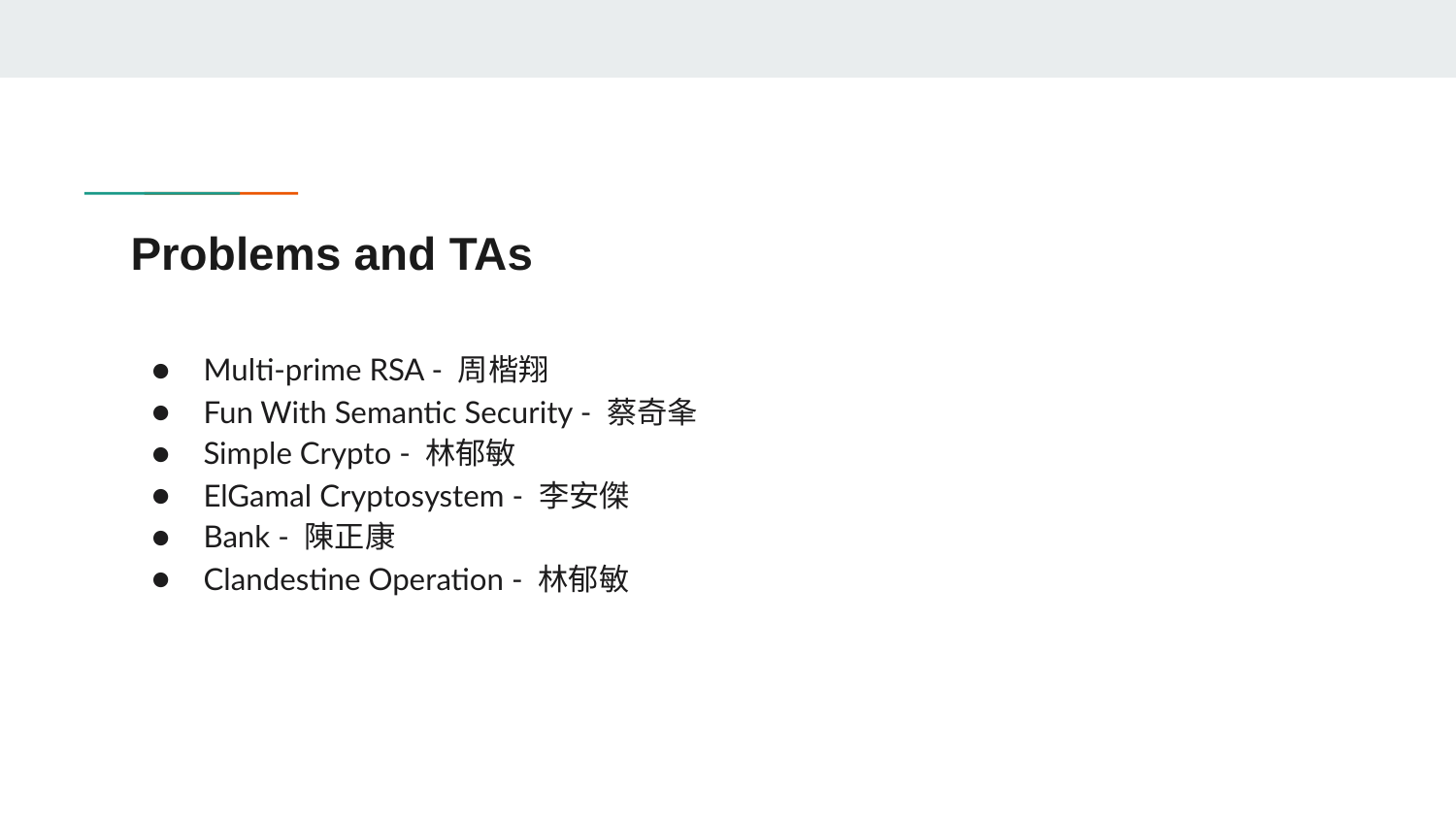

# Problems and TAs
Multi-prime RSA - 周楷翔
Fun With Semantic Security - 蔡奇夆
Simple Crypto - 林郁敏
ElGamal Cryptosystem - 李安傑
Bank - 陳正康
Clandestine Operation - 林郁敏